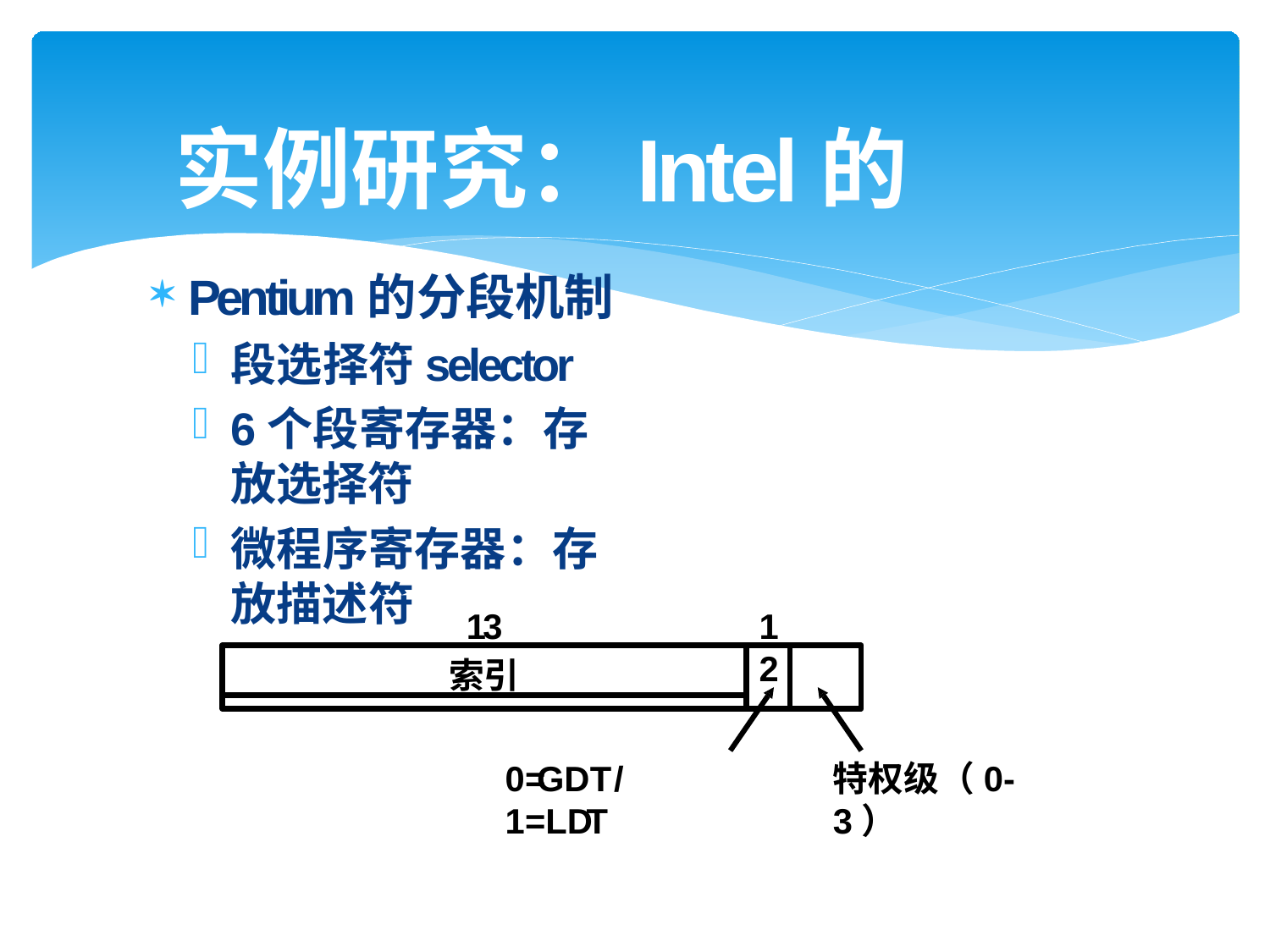

# 实例研究：Intel的Pentium
Pentium的分段机制
段选择符selector
6个段寄存器：存放选择符
微程序寄存器：存放描述符
13
1	2

索引

0=GDT	/	1=LDT
特权级（0-3）